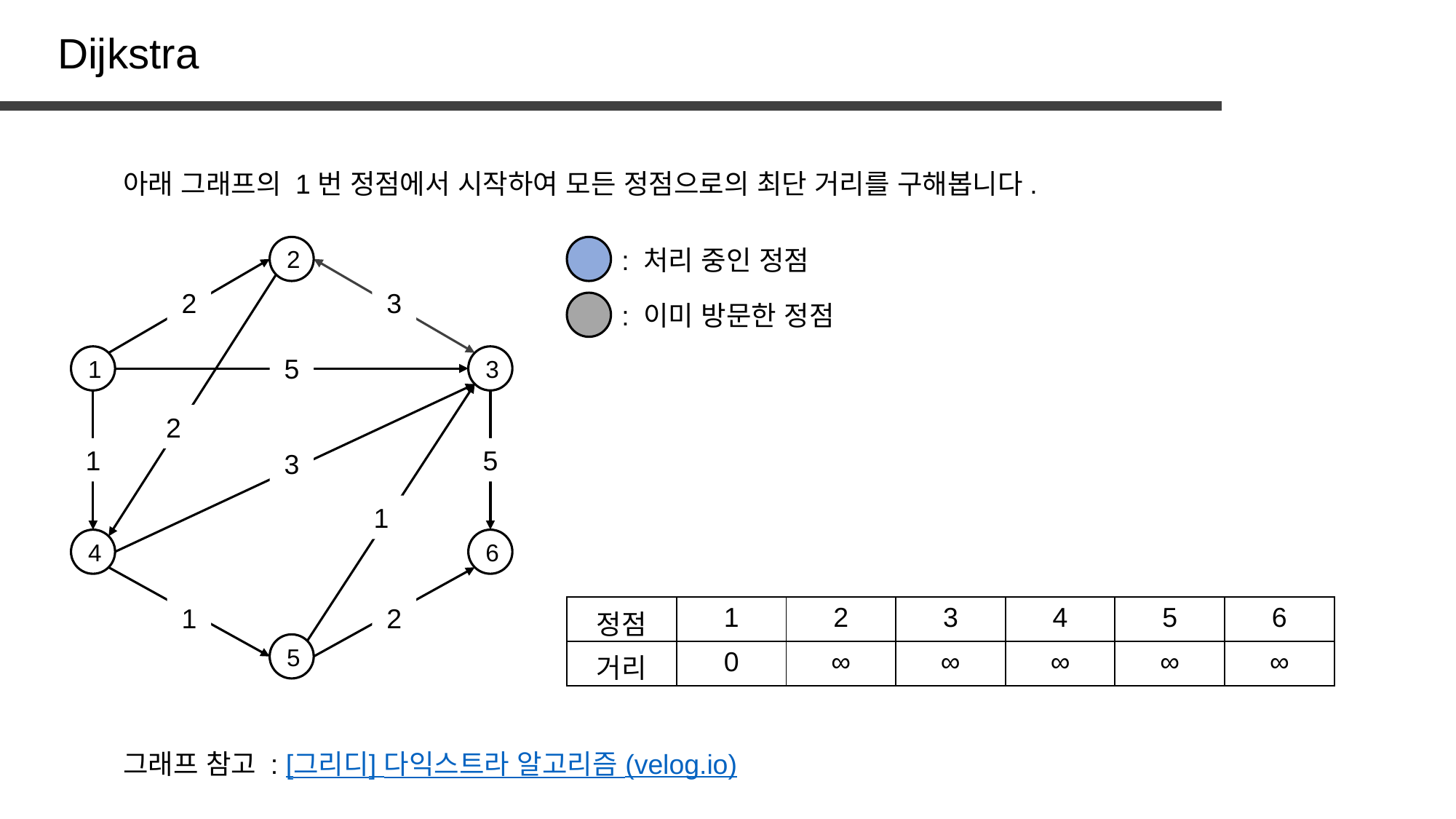

Dijkstra
아래 그래프의 1번 정점에서 시작하여 모든 정점으로의 최단 거리를 구해봅니다.
2

: 처리 중인 정점
2
3

: 이미 방문한 정점
1
5
3
2
1
5
3
1
4
6
1
2
| 정점 | 1 | 2 | 3 | 4 | 5 | 6 |
| --- | --- | --- | --- | --- | --- | --- |
| 거리 | 0 | ∞ | ∞ | ∞ | ∞ | ∞ |
5
그래프 참고 : [그리디] 다익스트라 알고리즘 (velog.io)